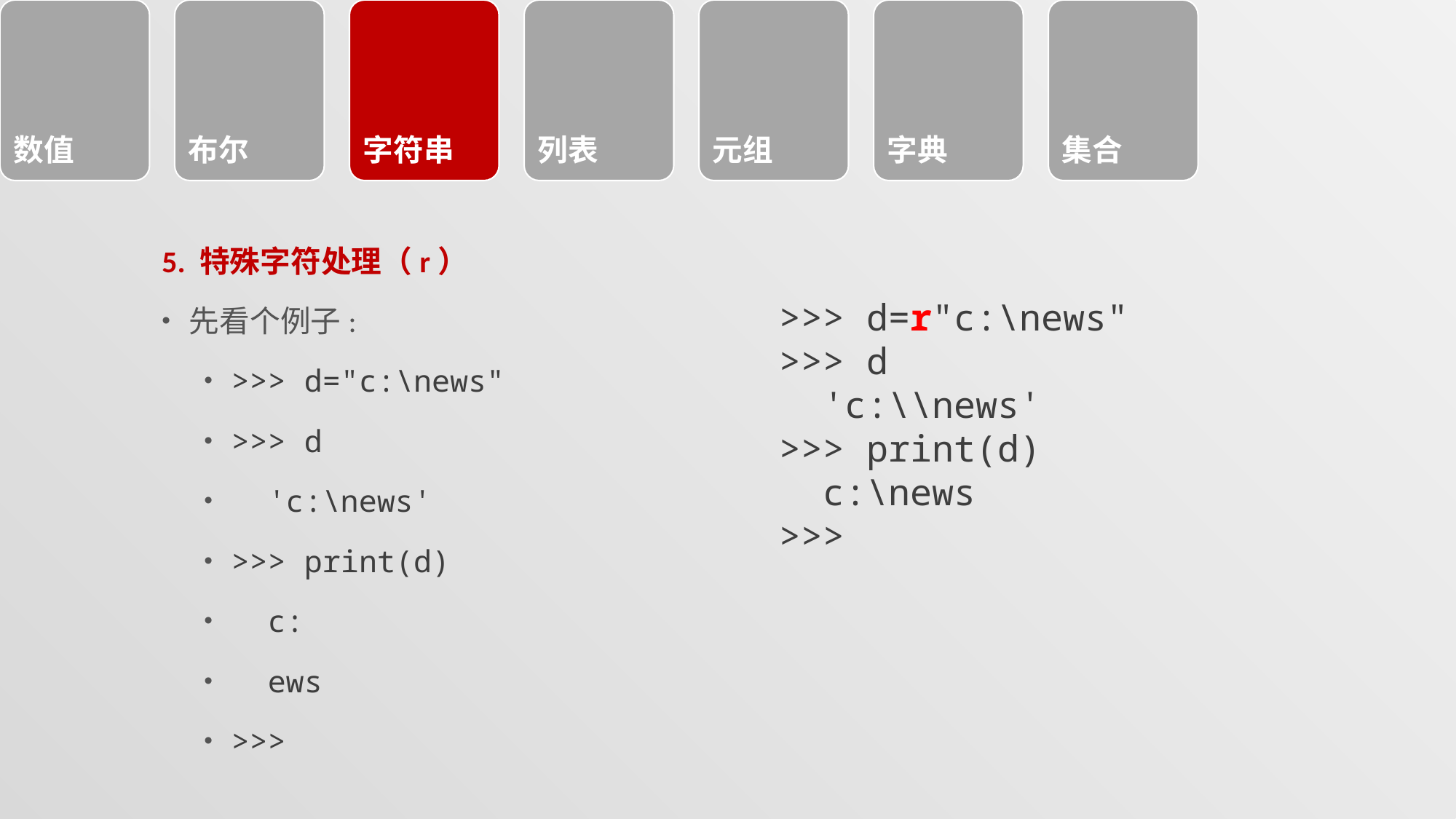

#
5. 特殊字符处理（r）
先看个例子:
>>> d="c:\news"
>>> d
  'c:\news'
>>> print(d)
  c:
  ews
>>>

>>> d=r"c:\news"
>>> d
  'c:\\news'
>>> print(d)
  c:\news
>>>